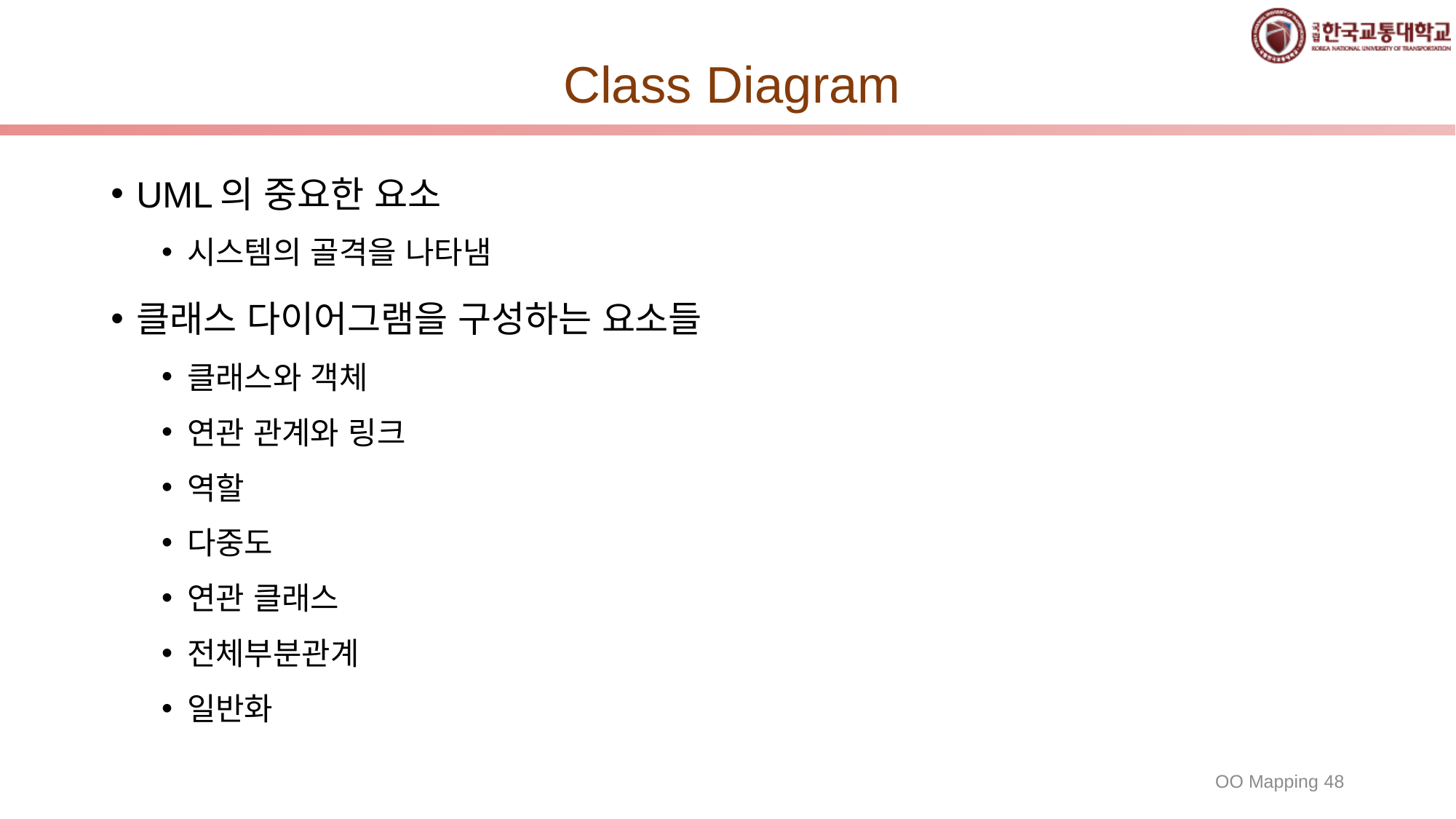

# Class Diagram
UML의 중요한 요소
시스템의 골격을 나타냄
클래스 다이어그램을 구성하는 요소들
클래스와 객체
연관 관계와 링크
역할
다중도
연관 클래스
전체부분관계
일반화
48